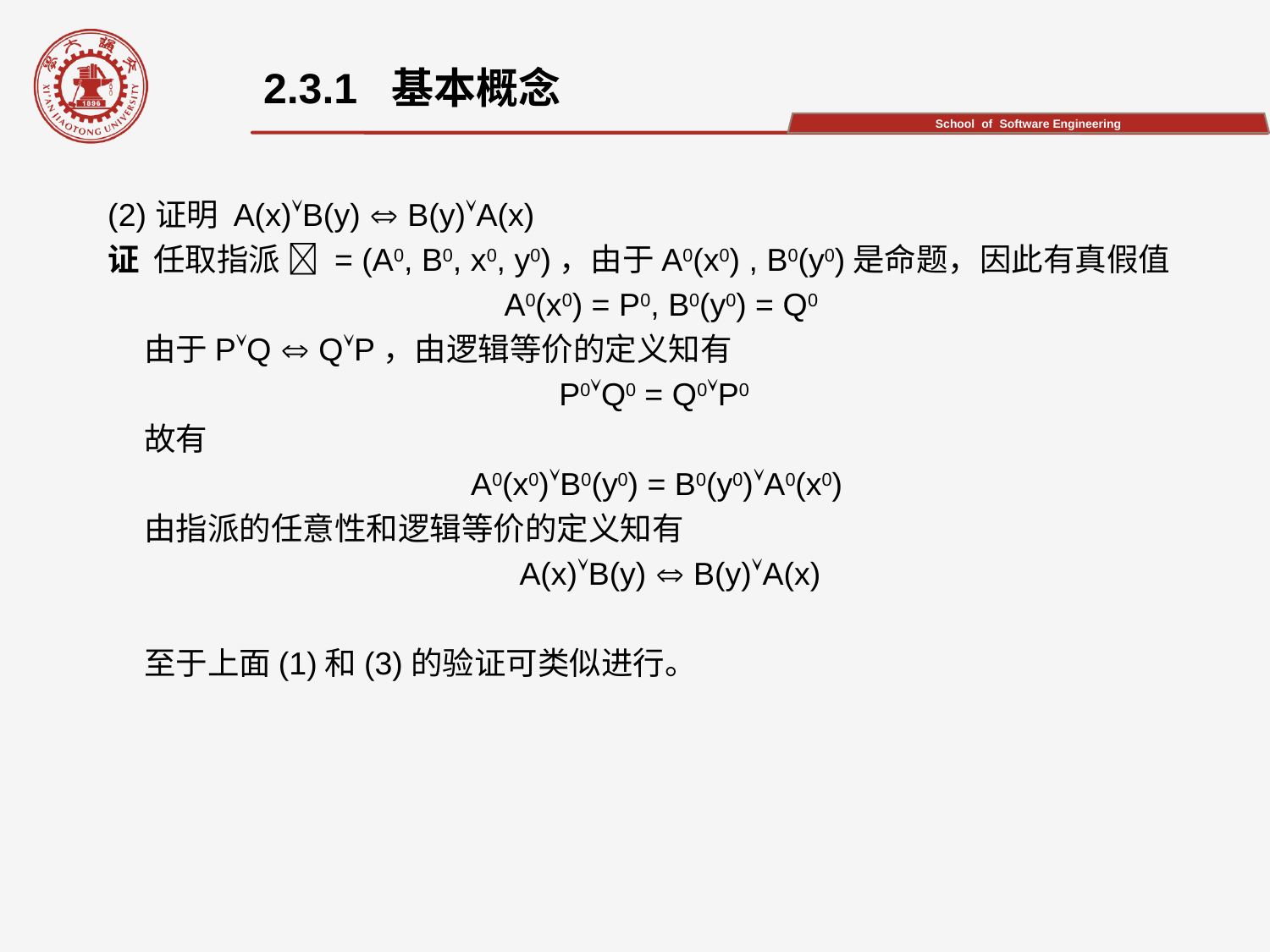

2.3.1  基本概念
证明 A(x)∨B(y) ⇔ B(y)∨A(x)
证  任取指派 π = (A0, B0, x0, y0)，由于A0(x0) , B0(y0)是命题，因此有真假值
A0(x0) = P0, B0(y0) = Q0
    由于P∨Q ⇔ Q∨P，由逻辑等价的定义知有
P0∨Q0 = Q0∨P0
    故有
A0(x0)∨B0(y0) = B0(y0)∨A0(x0)
    由指派的任意性和逻辑等价的定义知有
  A(x)∨B(y) ⇔ B(y)∨A(x)

    至于上面(1)和(3)的验证可类似进行。